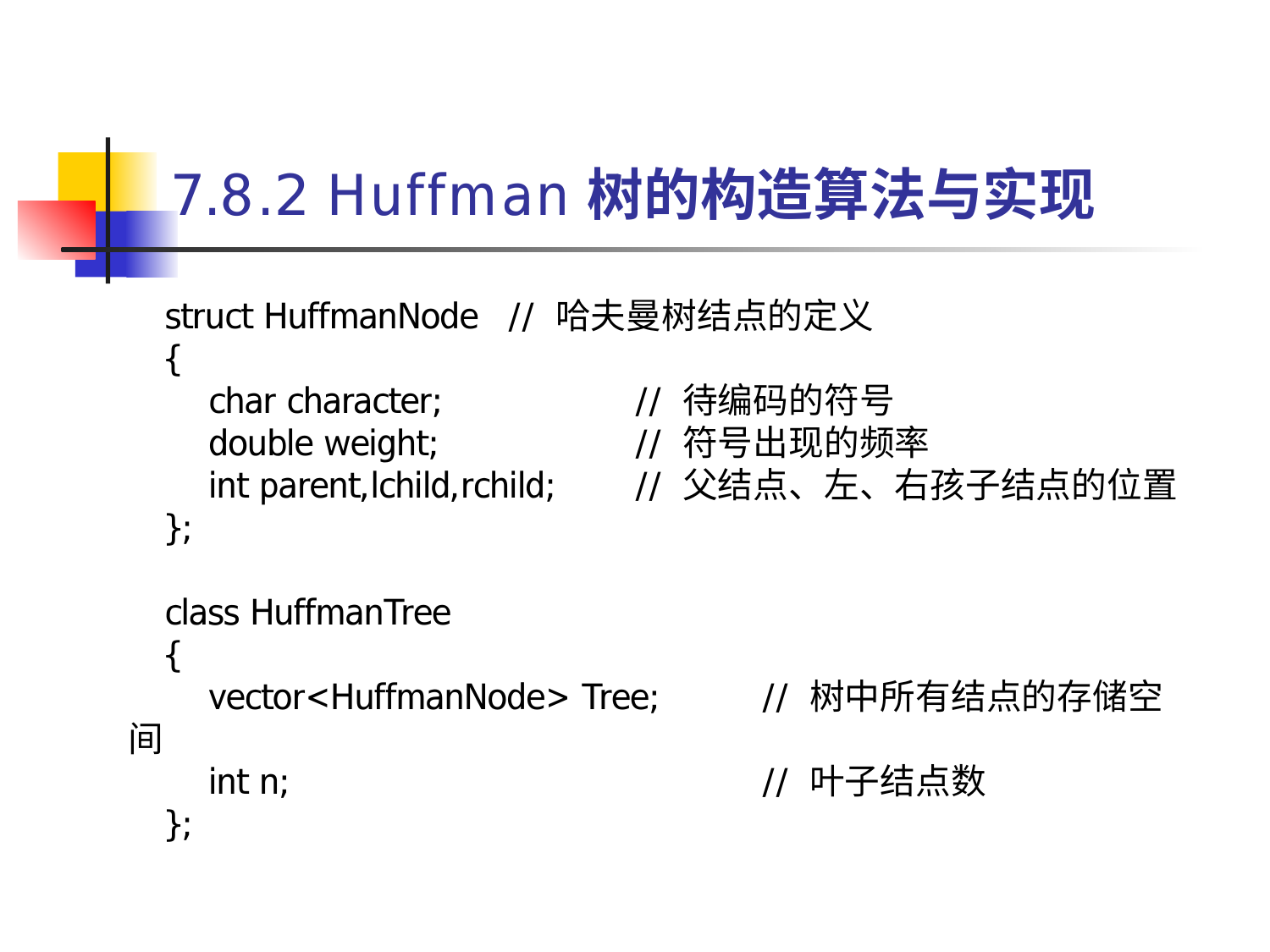

# 7.8.2 Huffman树的构造算法与实现
struct HuffmanNode	// 哈夫曼树结点的定义
{
    char character;		// 待编码的符号
    double weight;		// 符号出现的频率
    int parent,lchild,rchild;	// 父结点、左、右孩子结点的位置
};

class HuffmanTree
{
    vector<HuffmanNode> Tree;	// 树中所有结点的存储空间
    int n;				// 叶子结点数
};